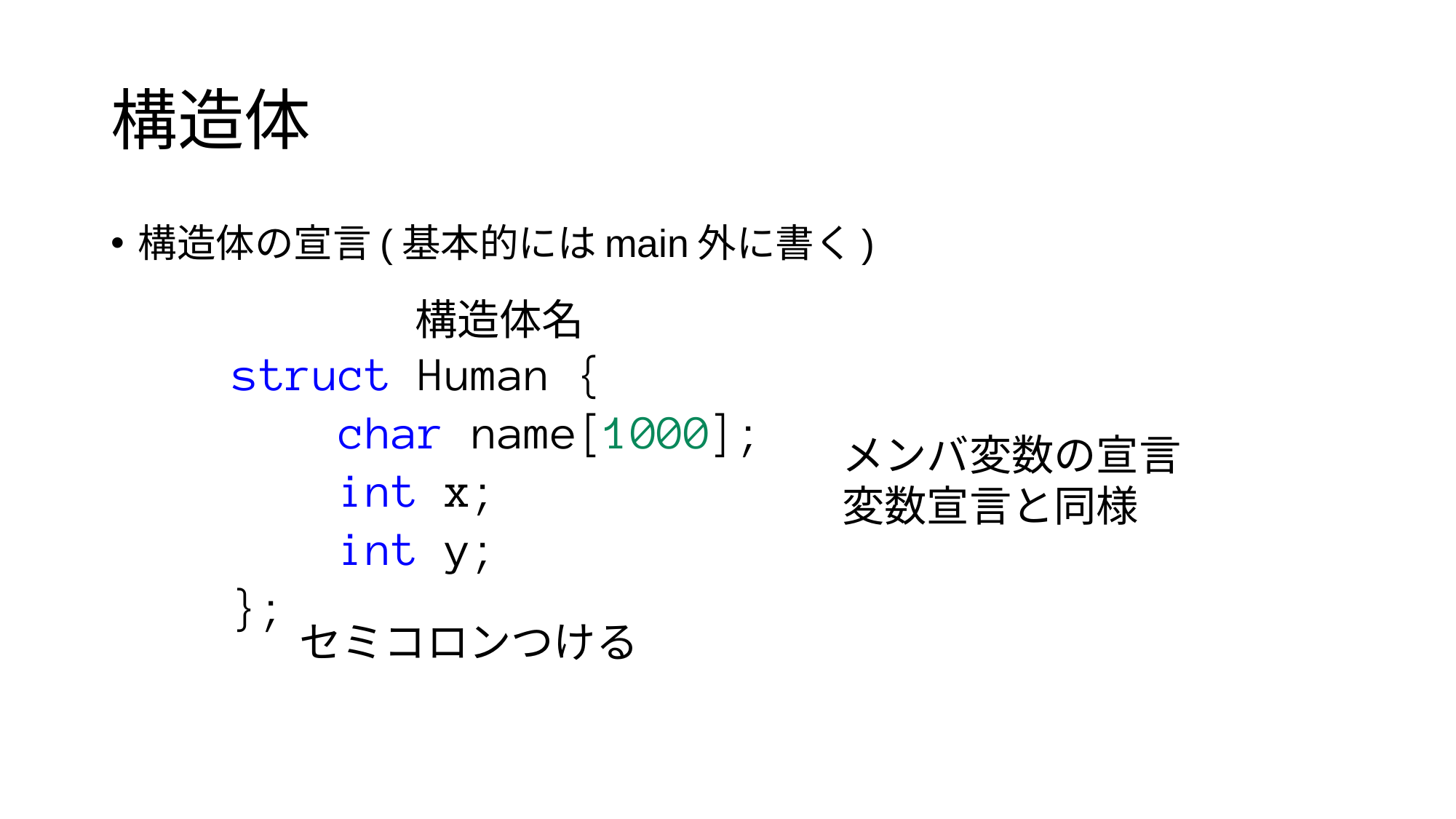

# 構造体
構造体の宣言(基本的にはmain外に書く)
構造体名
struct Human {
    char name[1000];
    int x;
    int y;
};
メンバ変数の宣言
変数宣言と同様
セミコロンつける